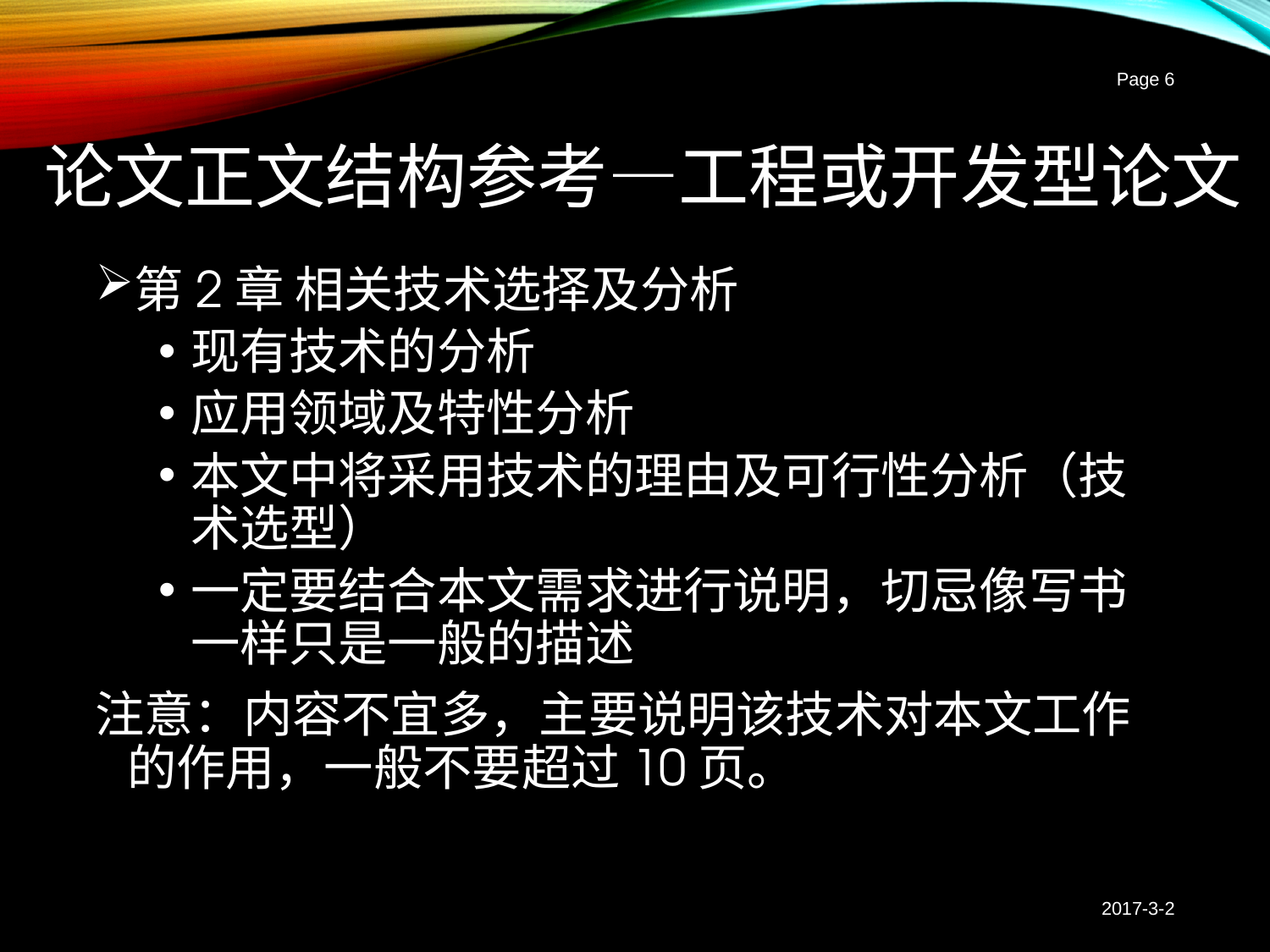

Page 6
# 论文正文结构参考—工程或开发型论文
第2章 相关技术选择及分析
现有技术的分析
应用领域及特性分析
本文中将采用技术的理由及可行性分析（技术选型）
一定要结合本文需求进行说明，切忌像写书一样只是一般的描述
注意：内容不宜多，主要说明该技术对本文工作的作用，一般不要超过10页。
2017-3-2